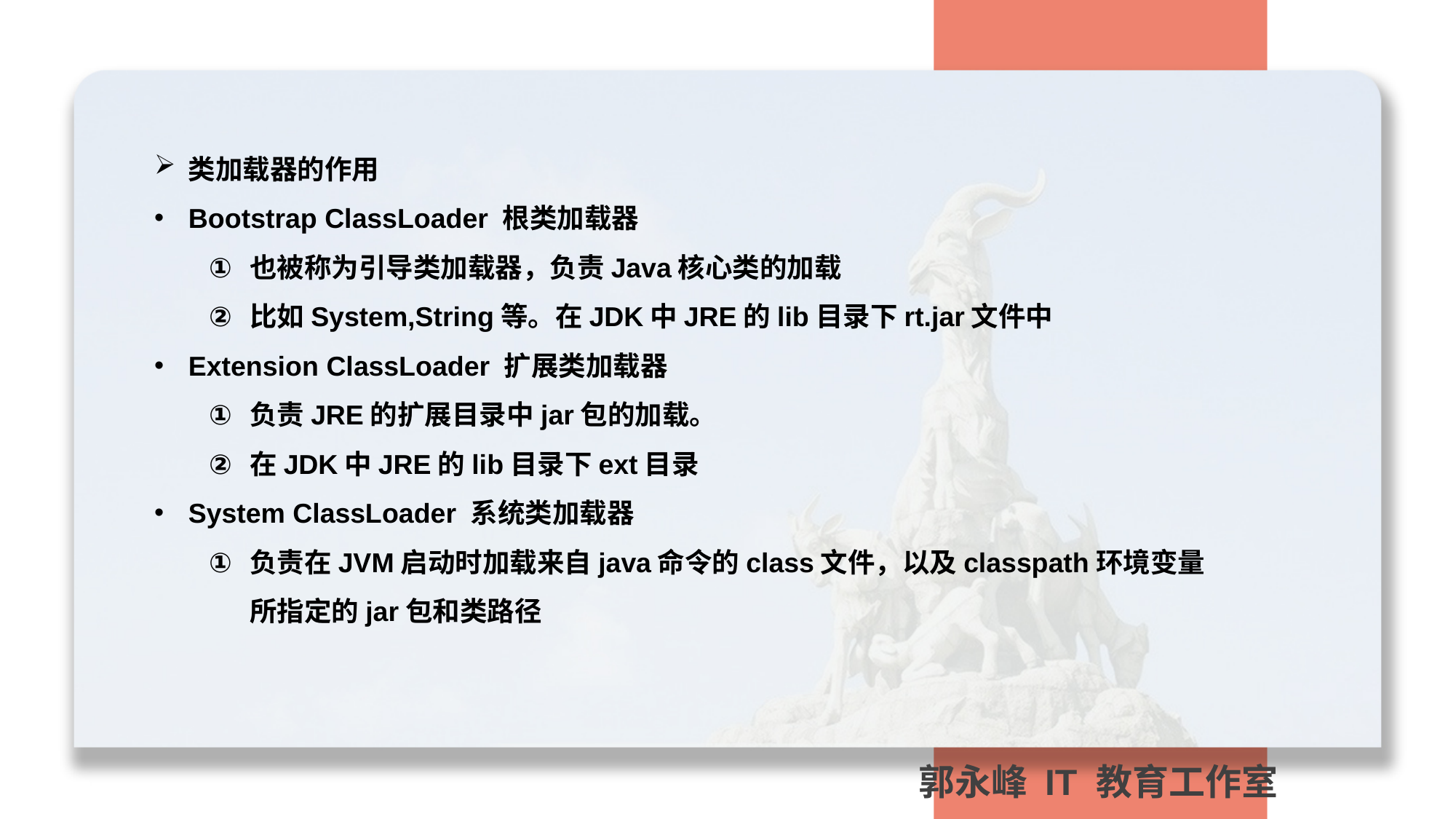

类加载器的作用
Bootstrap ClassLoader 根类加载器
也被称为引导类加载器，负责Java核心类的加载
比如System,String等。在JDK中JRE的lib目录下rt.jar文件中
Extension ClassLoader 扩展类加载器
负责JRE的扩展目录中jar包的加载。
在JDK中JRE的lib目录下ext目录
System ClassLoader 系统类加载器
负责在JVM启动时加载来自java命令的class文件，以及classpath环境变量所指定的jar包和类路径